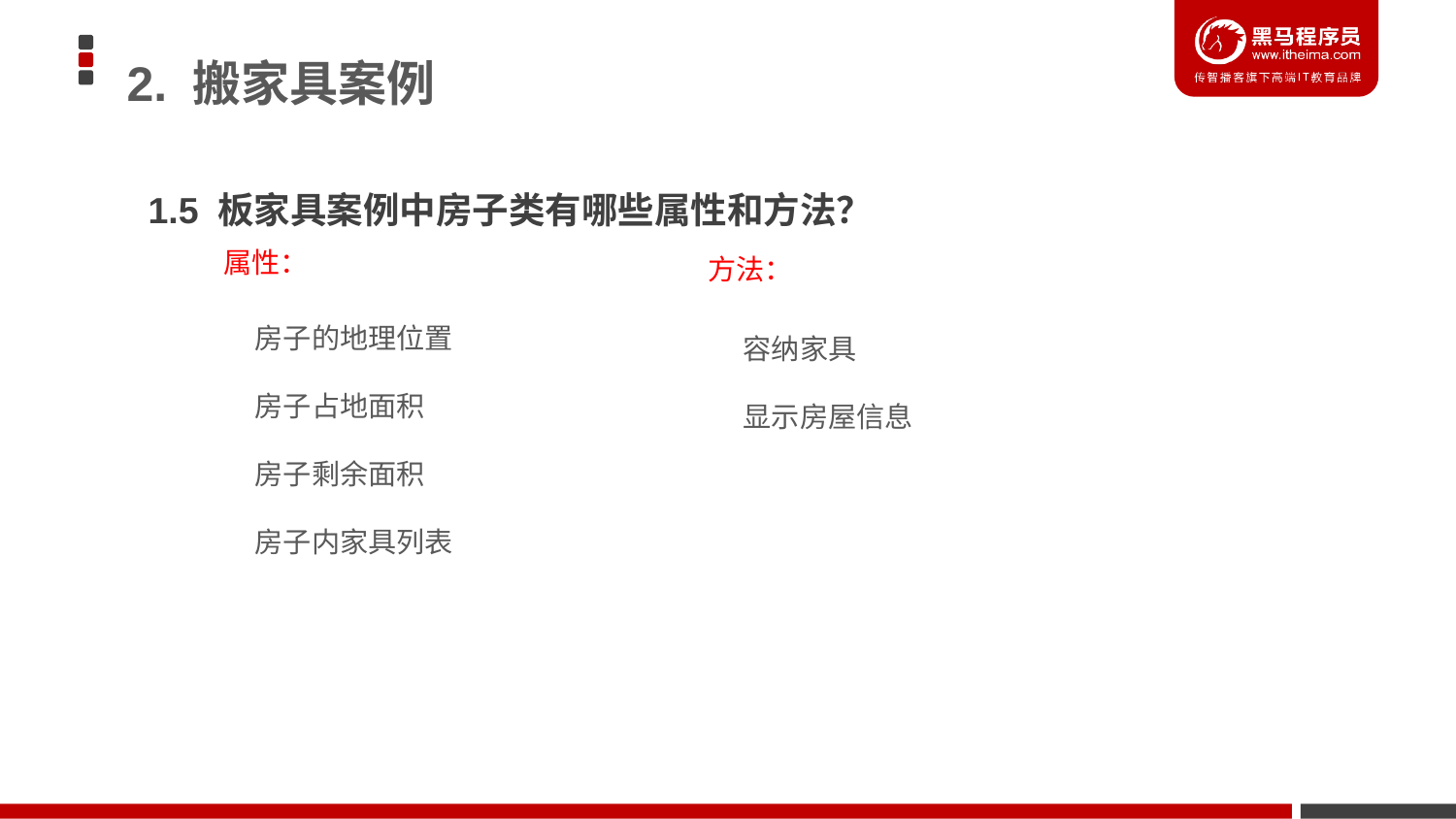

2. 搬家具案例
1.5 板家具案例中房子类有哪些属性和方法？
属性：
方法：
房子的地理位置

房子占地面积

房子剩余面积

房子内家具列表
容纳家具

显示房屋信息